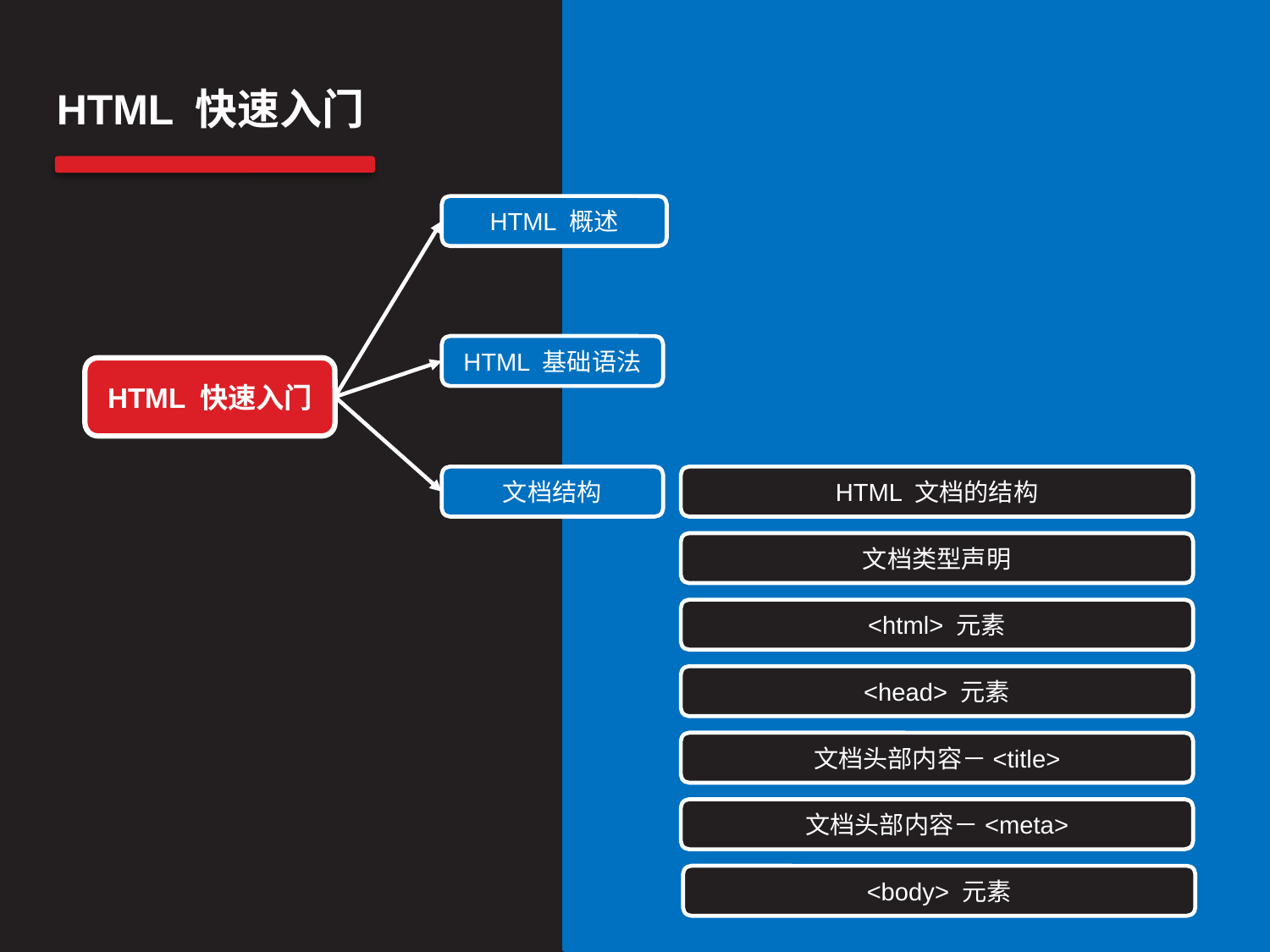

HTML 快速入门

HTML 概述
HTML 基础语法
HTML 快速入门
文档结构
HTML 文档的结构
文档类型声明
<html> 元素
<head> 元素
文档头部内容－<title>
文档头部内容－<meta>
<body> 元素